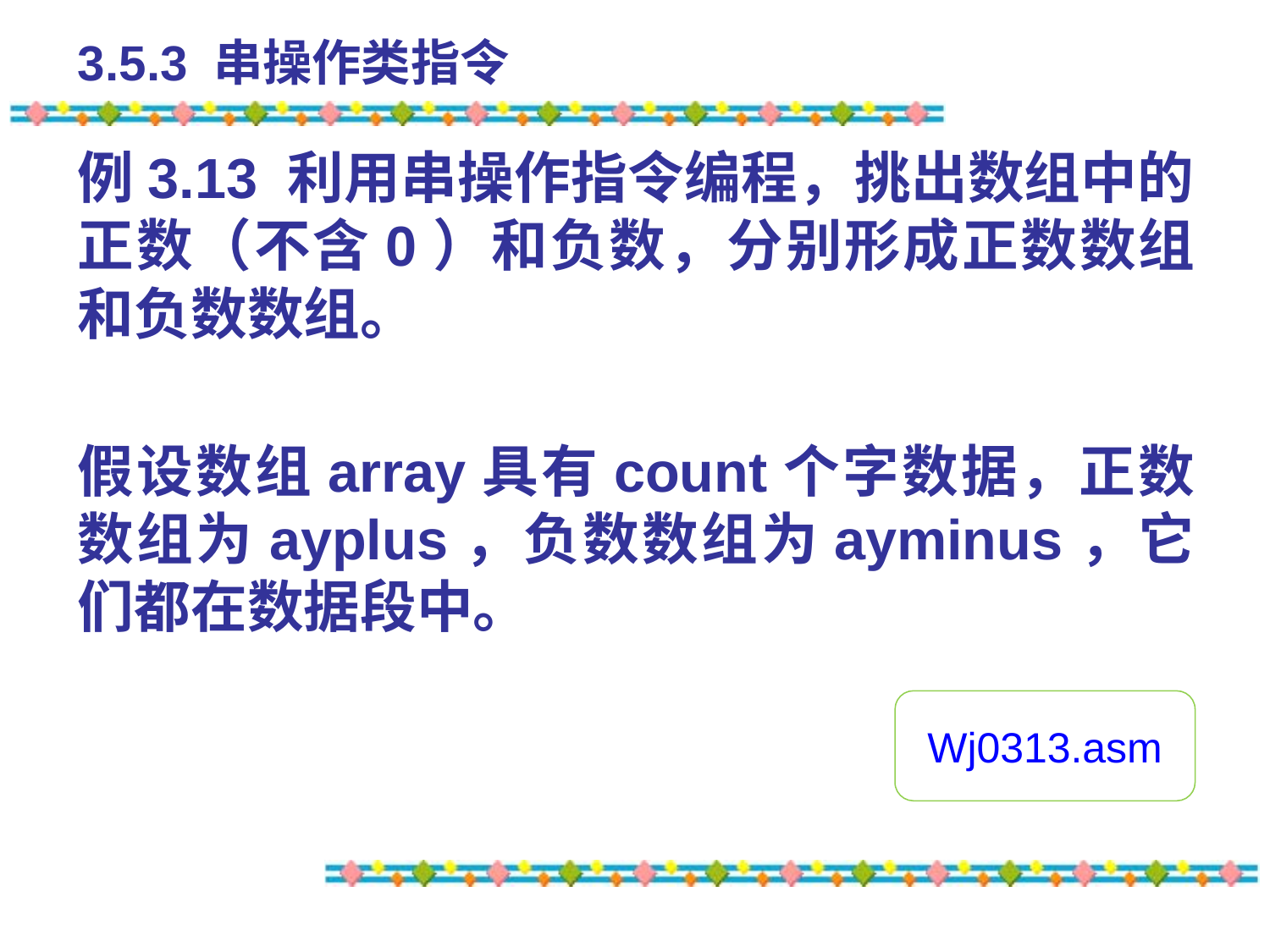

# 3.5.3 串操作类指令
例3.13 利用串操作指令编程，挑出数组中的正数（不含0）和负数，分别形成正数数组和负数数组。

假设数组array具有count个字数据，正数数组为ayplus，负数数组为ayminus，它们都在数据段中。
Wj0313.asm